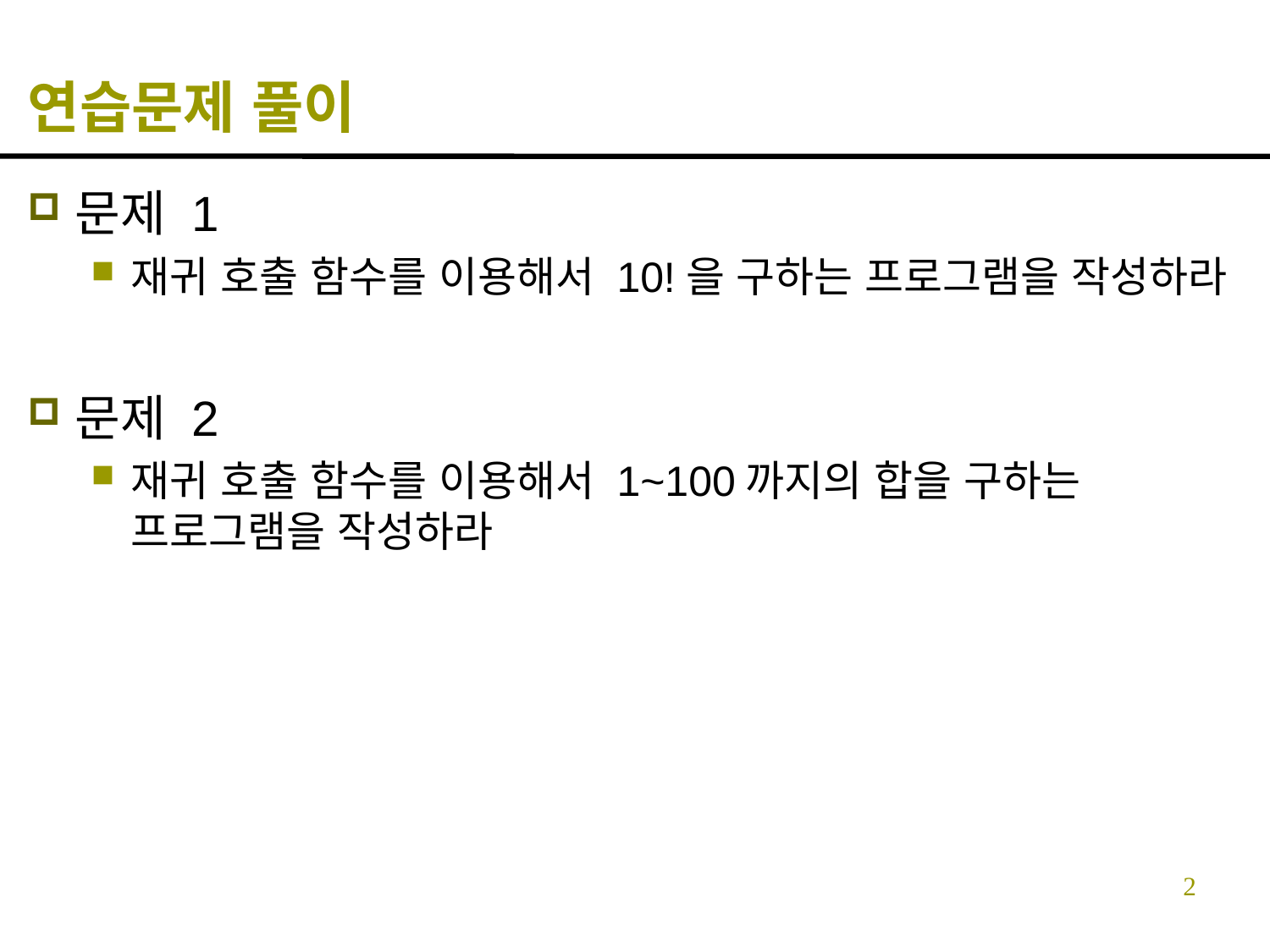

# 연습문제 풀이
문제 1
재귀 호출 함수를 이용해서 10!을 구하는 프로그램을 작성하라

문제 2
재귀 호출 함수를 이용해서 1~100까지의 합을 구하는 프로그램을 작성하라